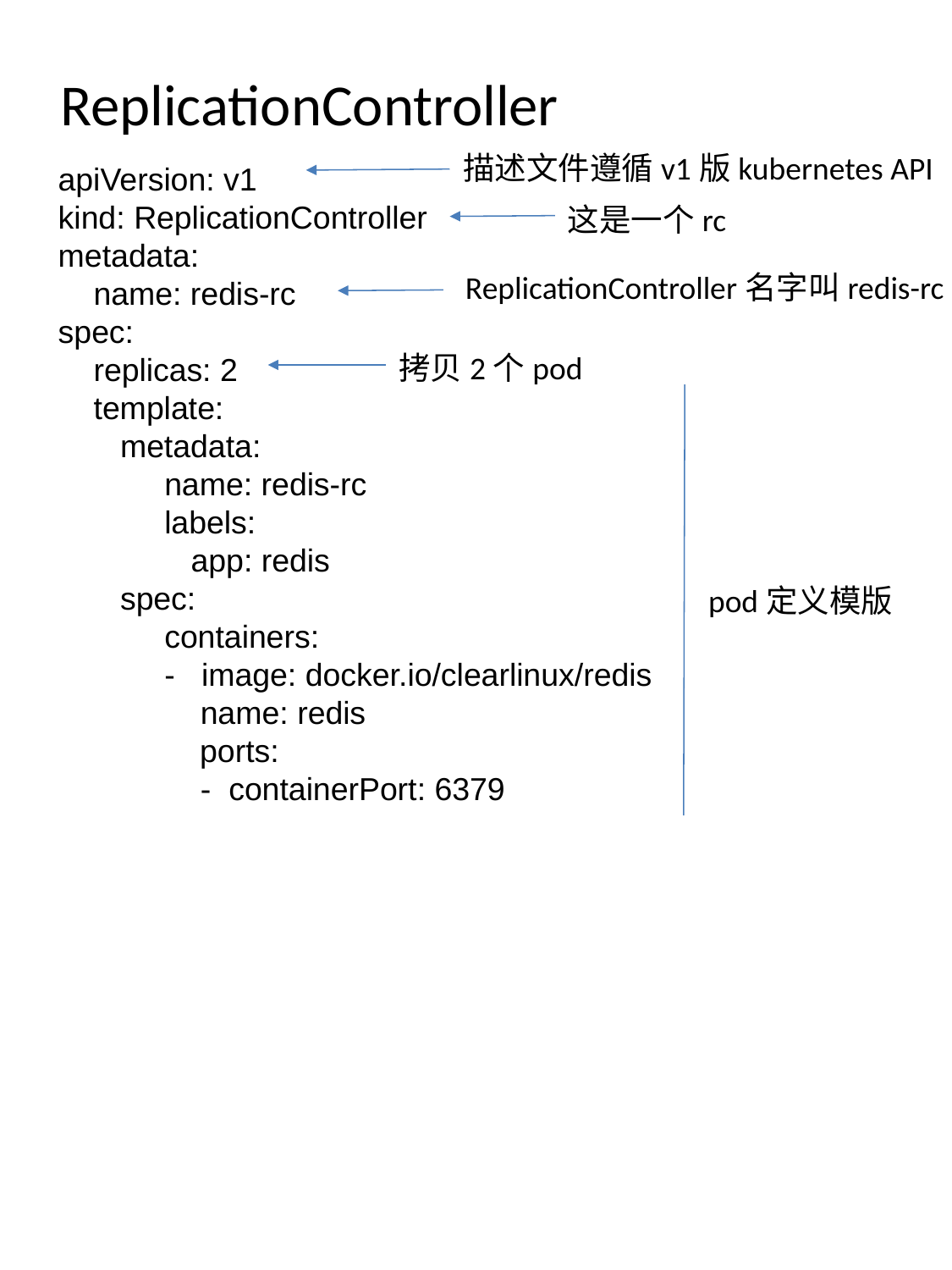

# ReplicationController
描述文件遵循v1版kubernetes API
apiVersion: v1
kind: ReplicationController
metadata:
    name: redis-rc
spec:
    replicas: 2
    template:
       metadata:
            name: redis-rc
            labels:
               app: redis
       spec:
            containers:
            -   image: docker.io/clearlinux/redis
                name: redis
                ports:
                -  containerPort: 6379

这是一个rc
 ReplicationController名字叫redis-rc
拷贝2个pod
pod定义模版